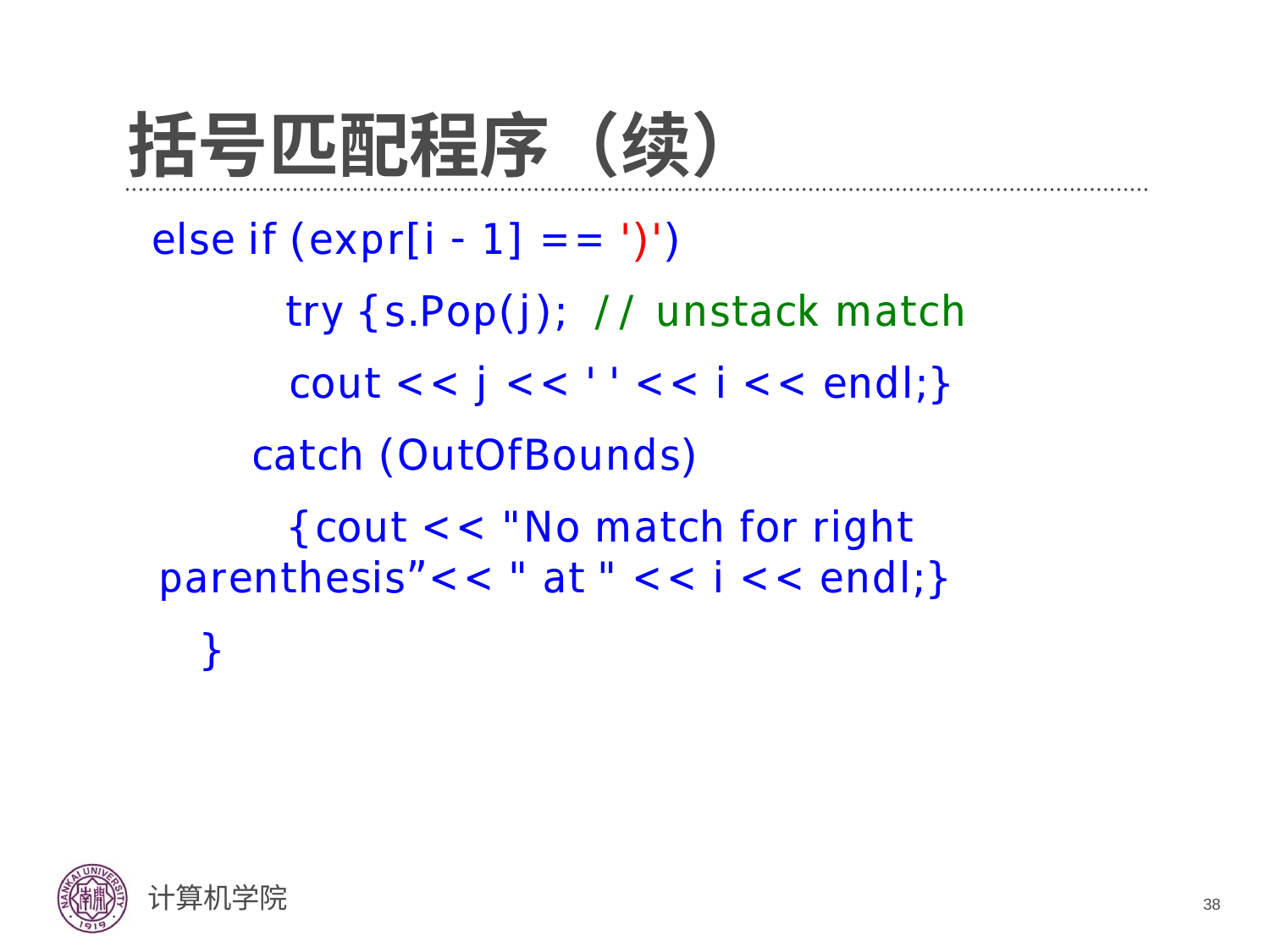

# 括号匹配程序（续）
  else if (expr[i - 1] == ')')
   	try {s.Pop(j);  // unstack match
             cout << j << ' ' << i << endl;}
          catch (OutOfBounds)
             {cout << "No match for right parenthesis”<< " at " << i << endl;}
      }

38